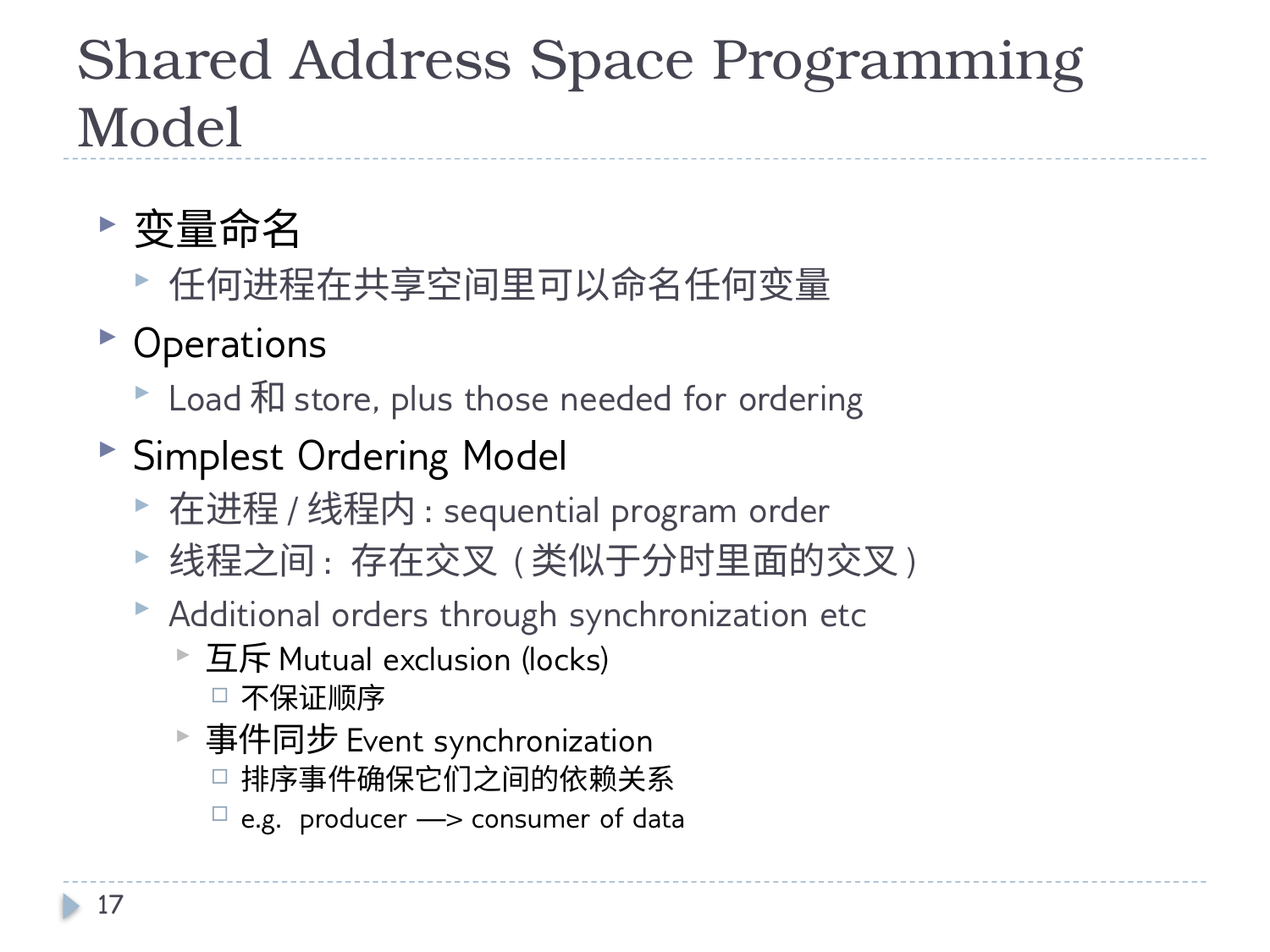

# Shared Address Space Programming Model
变量命名
任何进程在共享空间里可以命名任何变量
Operations
Load和store, plus those needed for ordering
Simplest Ordering Model
在进程/线程内: sequential program order
线程之间: 存在交叉 (类似于分时里面的交叉)
Additional orders through synchronization etc
互斥Mutual exclusion (locks)
不保证顺序
事件同步Event synchronization
排序事件确保它们之间的依赖关系
e.g.  producer —> consumer of data

17